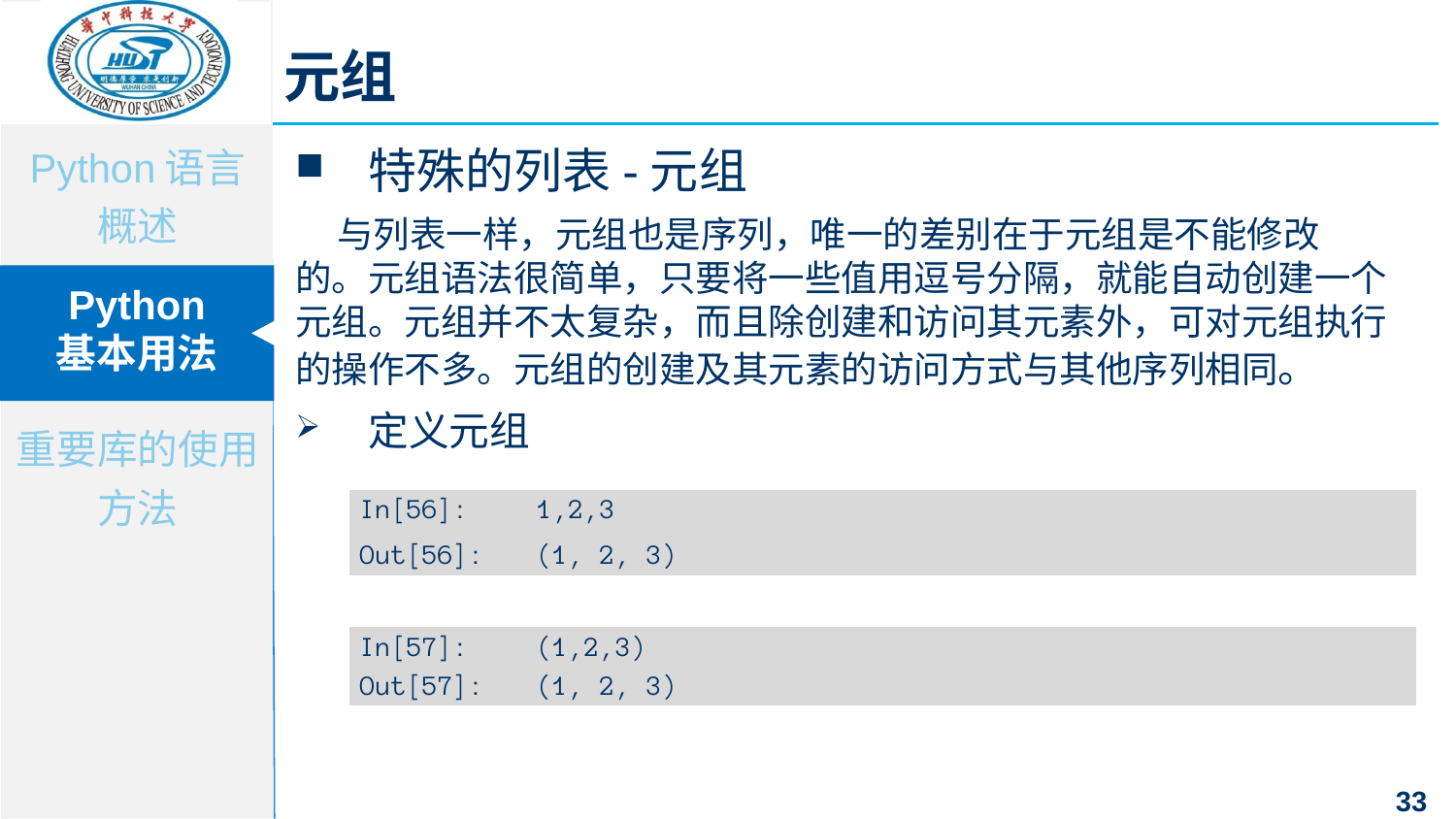

元组
特殊的列表-元组
    与列表一样，元组也是序列，唯一的差别在于元组是不能修改的。元组语法很简单，只要将一些值用逗号分隔，就能自动创建一个元组。元组并不太复杂，而且除创建和访问其元素外，可对元组执行的操作不多。元组的创建及其元素的访问方式与其他序列相同。
定义元组
| In[56]: | 1,2,3 |
| --- | --- |
| Out[56]: | (1, 2, 3) |
| In[57]: | (1,2,3) |
| --- | --- |
| Out[57]: | (1, 2, 3) |